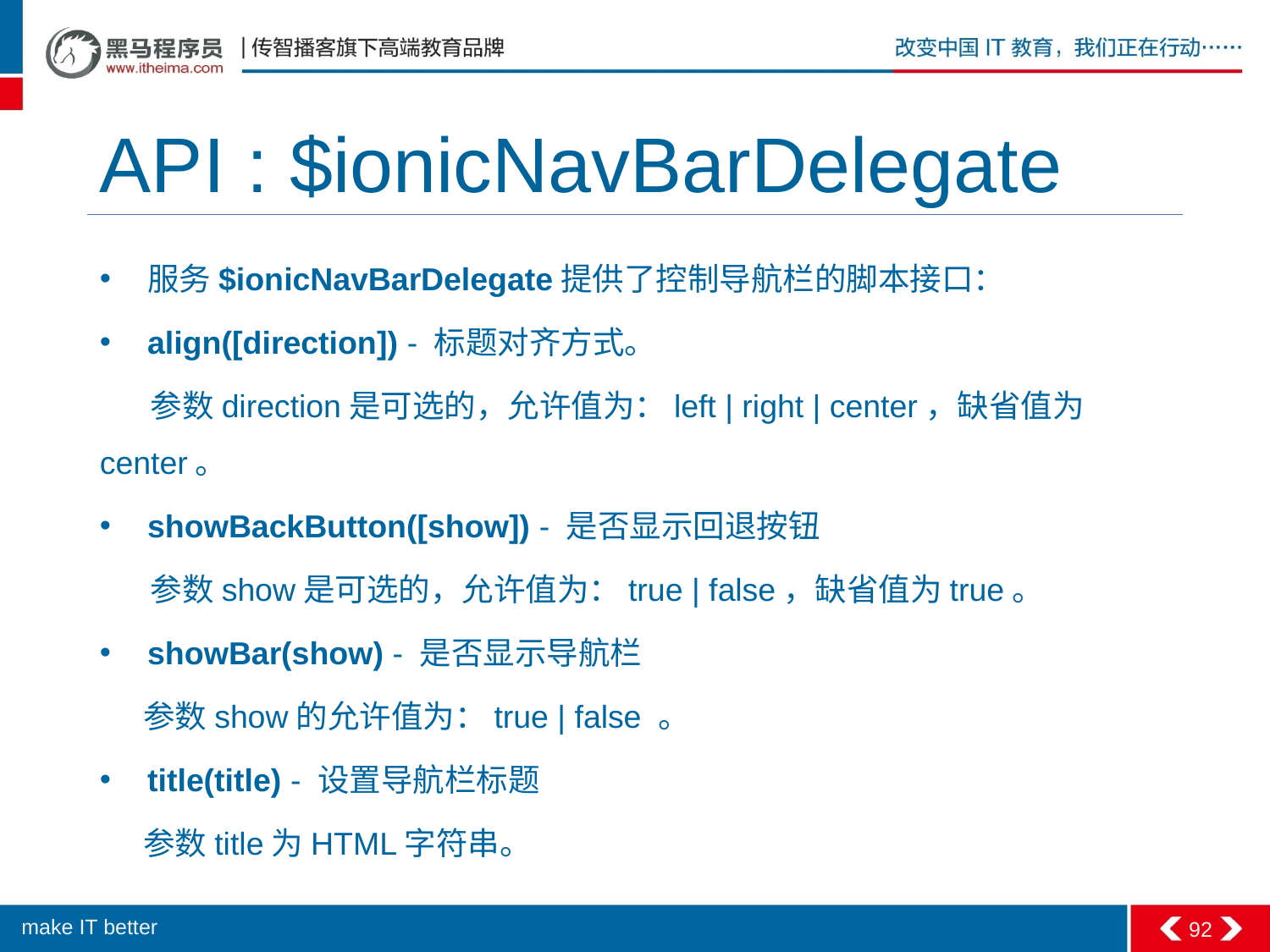

# API : $ionicNavBarDelegate
服务$ionicNavBarDelegate提供了控制导航栏的脚本接口：
align([direction]) - 标题对齐方式。
      参数direction是可选的，允许值为：left | right | center，缺省值为center。
showBackButton([show]) - 是否显示回退按钮
      参数show是可选的，允许值为：true | false，缺省值为true。
showBar(show) - 是否显示导航栏
     参数show的允许值为：true | false 。
title(title) - 设置导航栏标题
     参数title为HTML字符串。

92

make IT better